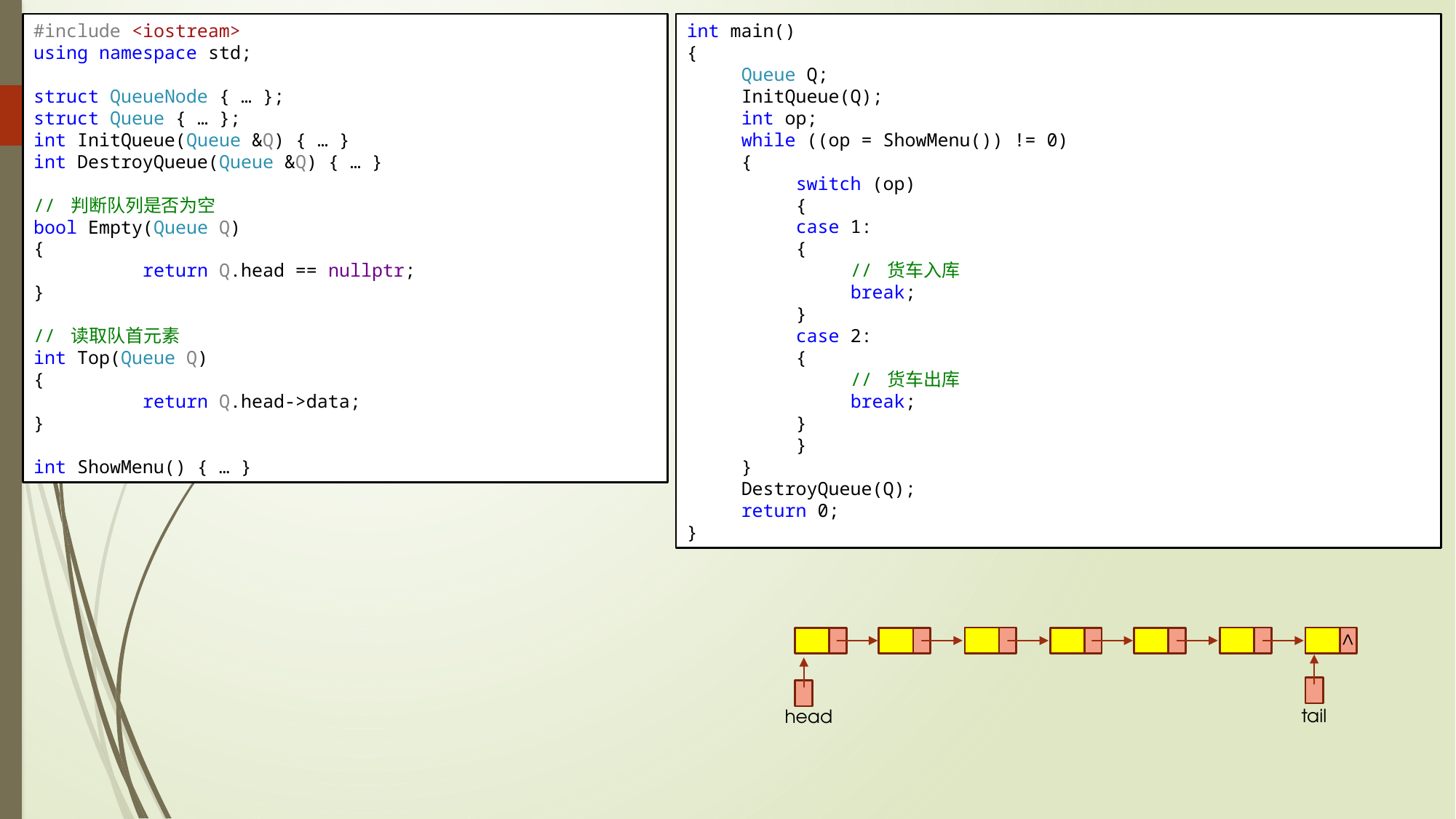

#include <iostream>
using namespace std;

struct QueueNode { … };
struct Queue { … };
int InitQueue(Queue &Q) { … }
int DestroyQueue(Queue &Q) { … }

// 判断队列是否为空
bool Empty(Queue Q)
{
	return Q.head == nullptr;
}

// 读取队首元素
int Top(Queue Q)
{
	return Q.head->data;
}

int ShowMenu() { … }
int main()
{
Queue Q;
InitQueue(Q);
int op;
while ((op = ShowMenu()) != 0)
{
switch (op)
{
case 1:
{
// 货车入库
break;
}
case 2:
{
// 货车出库
break;
}
}
}
DestroyQueue(Q);
return 0;
}
^

tail
head